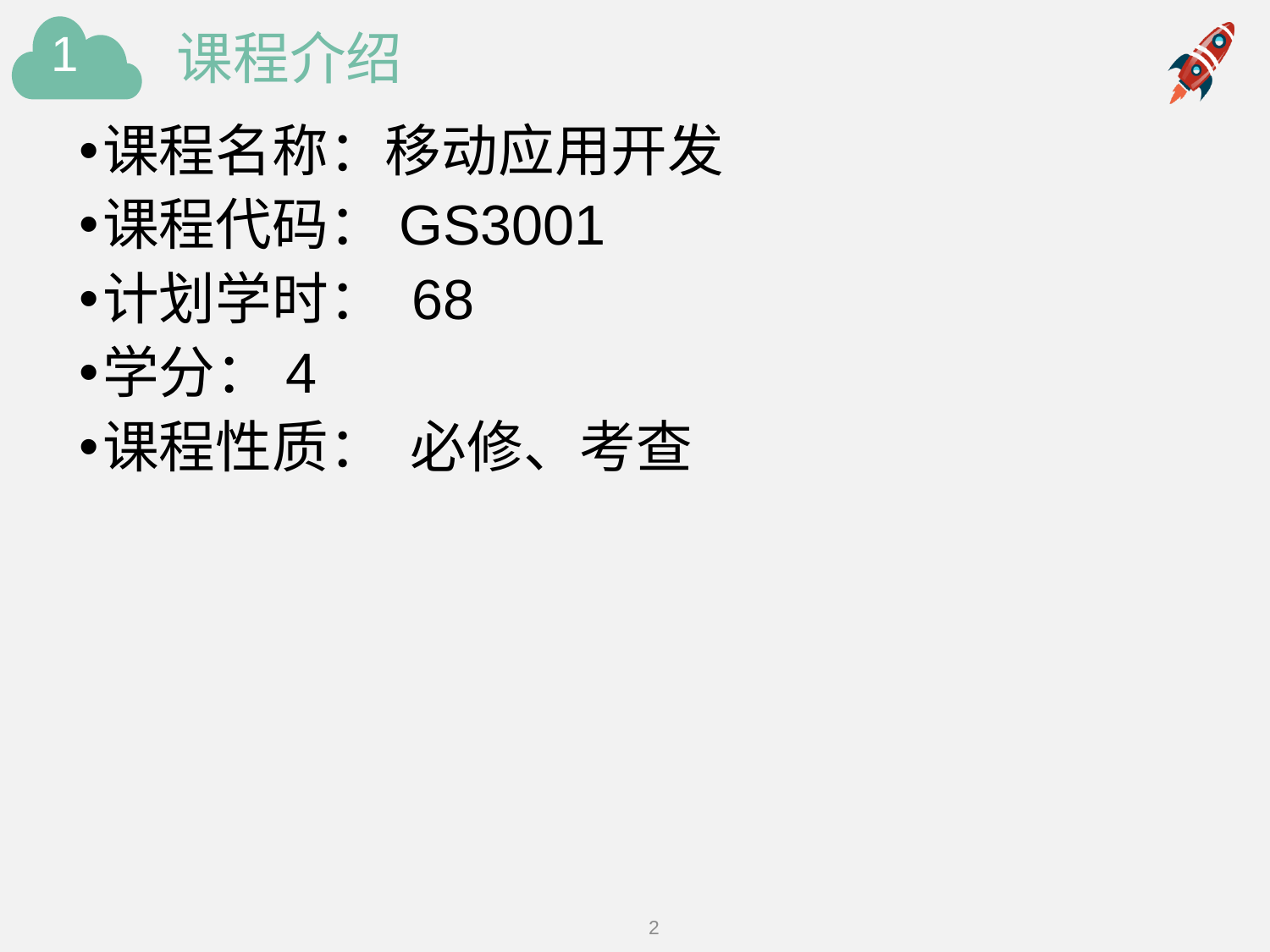

# 课程介绍
课程名称：移动应用开发
课程代码：GS3001
计划学时： 68
学分：4
课程性质：  必修、考查
2